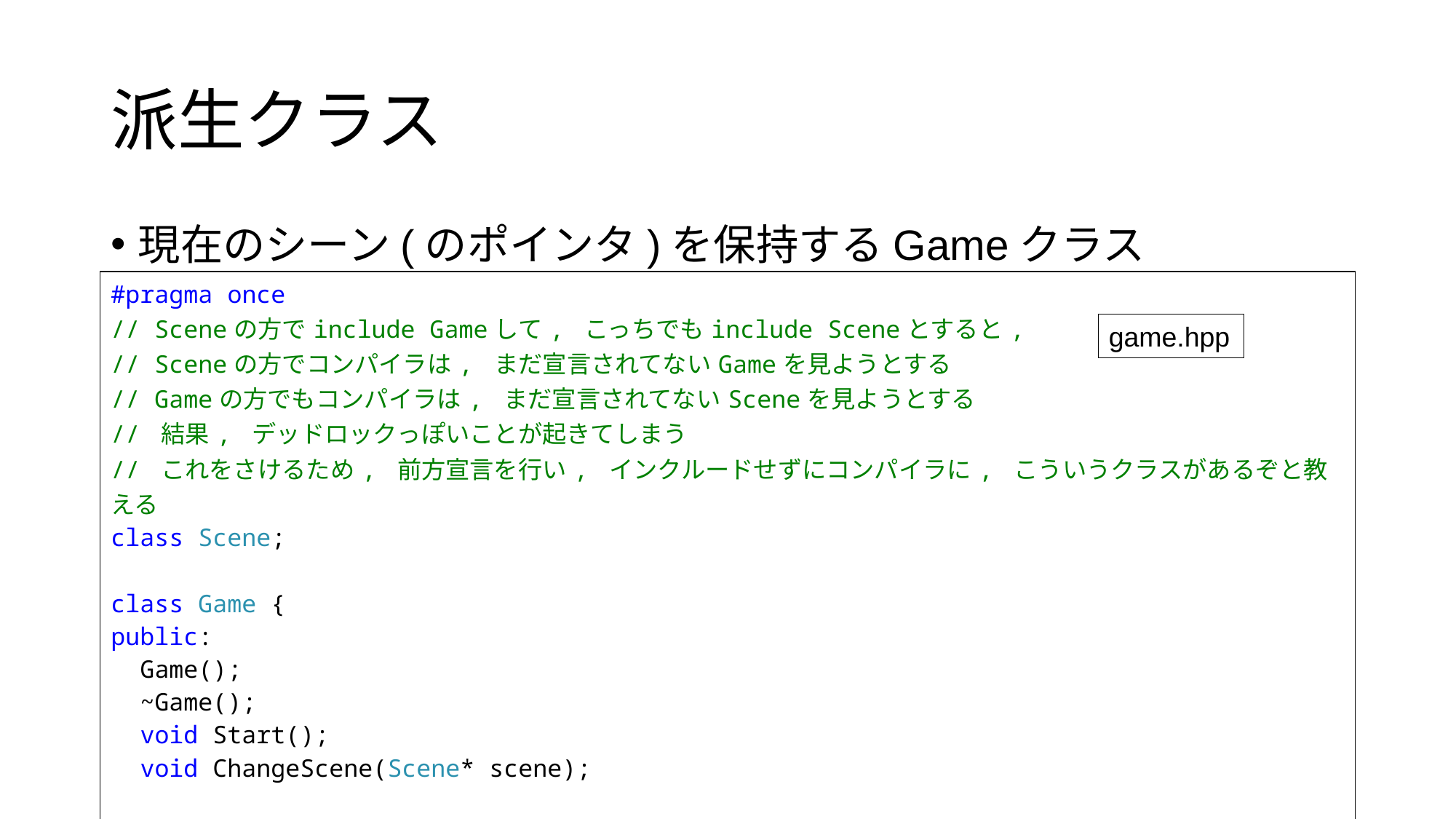

# 派生クラス
現在のシーン(のポインタ)を保持するGameクラス
| #pragma once // Sceneの方でinclude Gameして, こっちでもinclude Sceneとすると, // Sceneの方でコンパイラは, まだ宣言されてないGameを見ようとする // Gameの方でもコンパイラは, まだ宣言されてないSceneを見ようとする // 結果, デッドロックっぽいことが起きてしまう // これをさけるため, 前方宣言を行い, インクルードせずにコンパイラに, こういうクラスがあるぞと教える class Scene; class Game { public: Game(); ~Game(); void Start(); void ChangeScene(Scene\* scene); private: Scene\* scene\_; }; |
| --- |
game.hpp